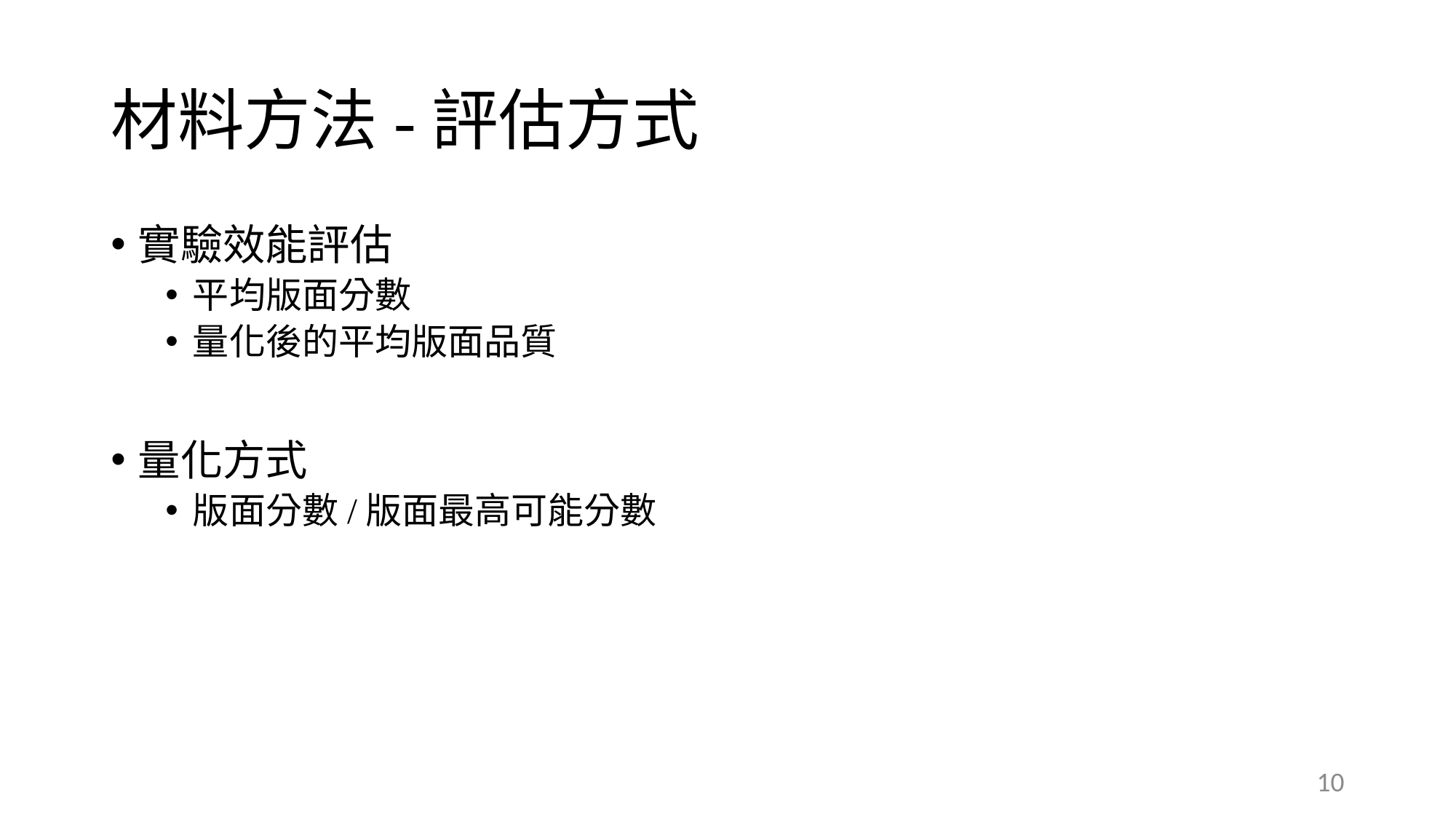

# 材料方法-評估方式
實驗效能評估
平均版面分數
量化後的平均版面品質

量化方式
版面分數/版面最高可能分數

10